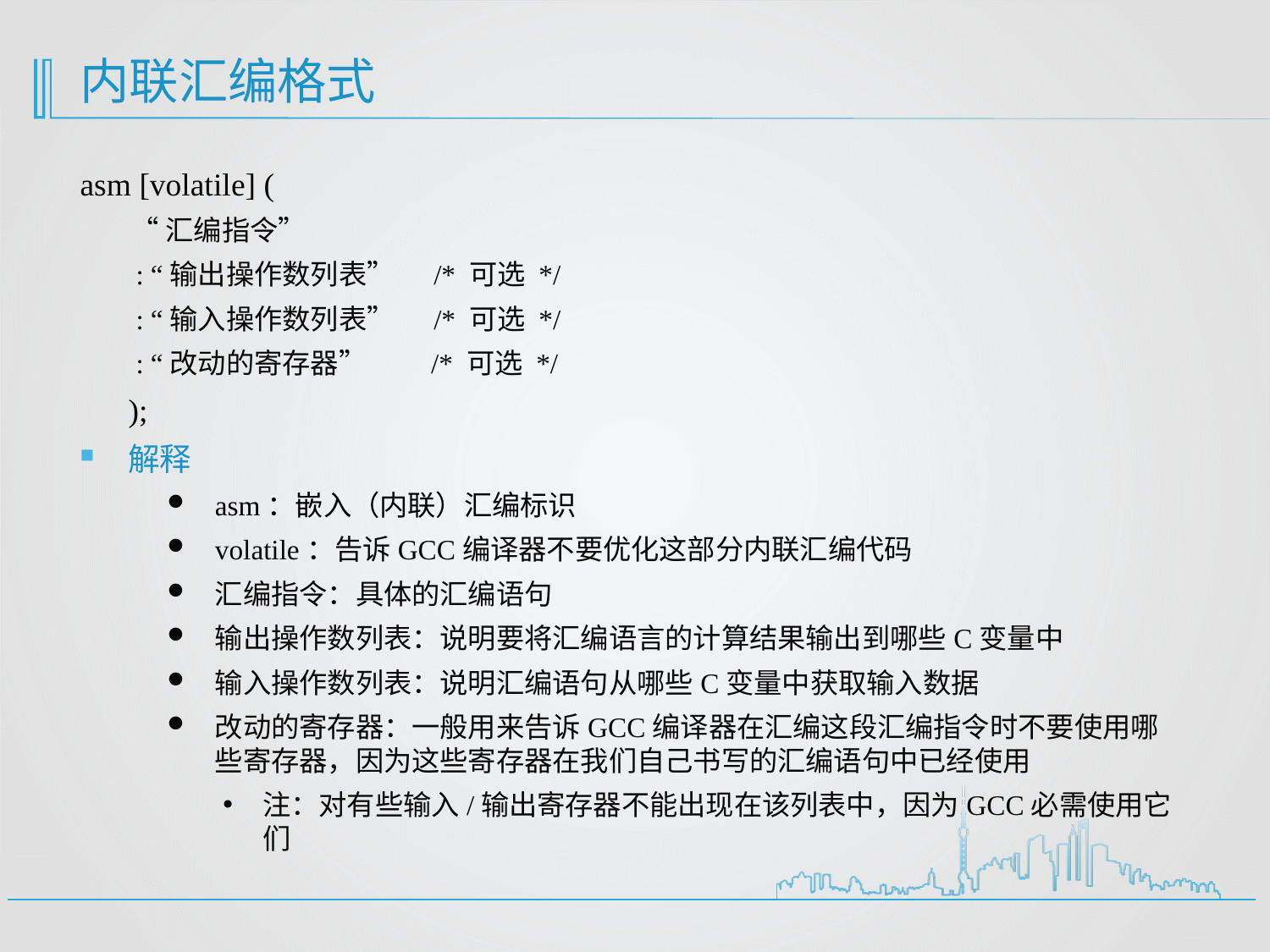

# 内联汇编格式
asm [volatile] (
        “汇编指令”
        : “输出操作数列表”     /* 可选 */
        : “输入操作数列表”     /* 可选 */
        : “改动的寄存器”         /* 可选 */
      );
解释
asm：嵌入（内联）汇编标识
volatile：告诉GCC编译器不要优化这部分内联汇编代码
汇编指令：具体的汇编语句
输出操作数列表：说明要将汇编语言的计算结果输出到哪些C变量中
输入操作数列表：说明汇编语句从哪些C变量中获取输入数据
改动的寄存器：一般用来告诉GCC编译器在汇编这段汇编指令时不要使用哪些寄存器，因为这些寄存器在我们自己书写的汇编语句中已经使用
注：对有些输入/输出寄存器不能出现在该列表中，因为GCC必需使用它们